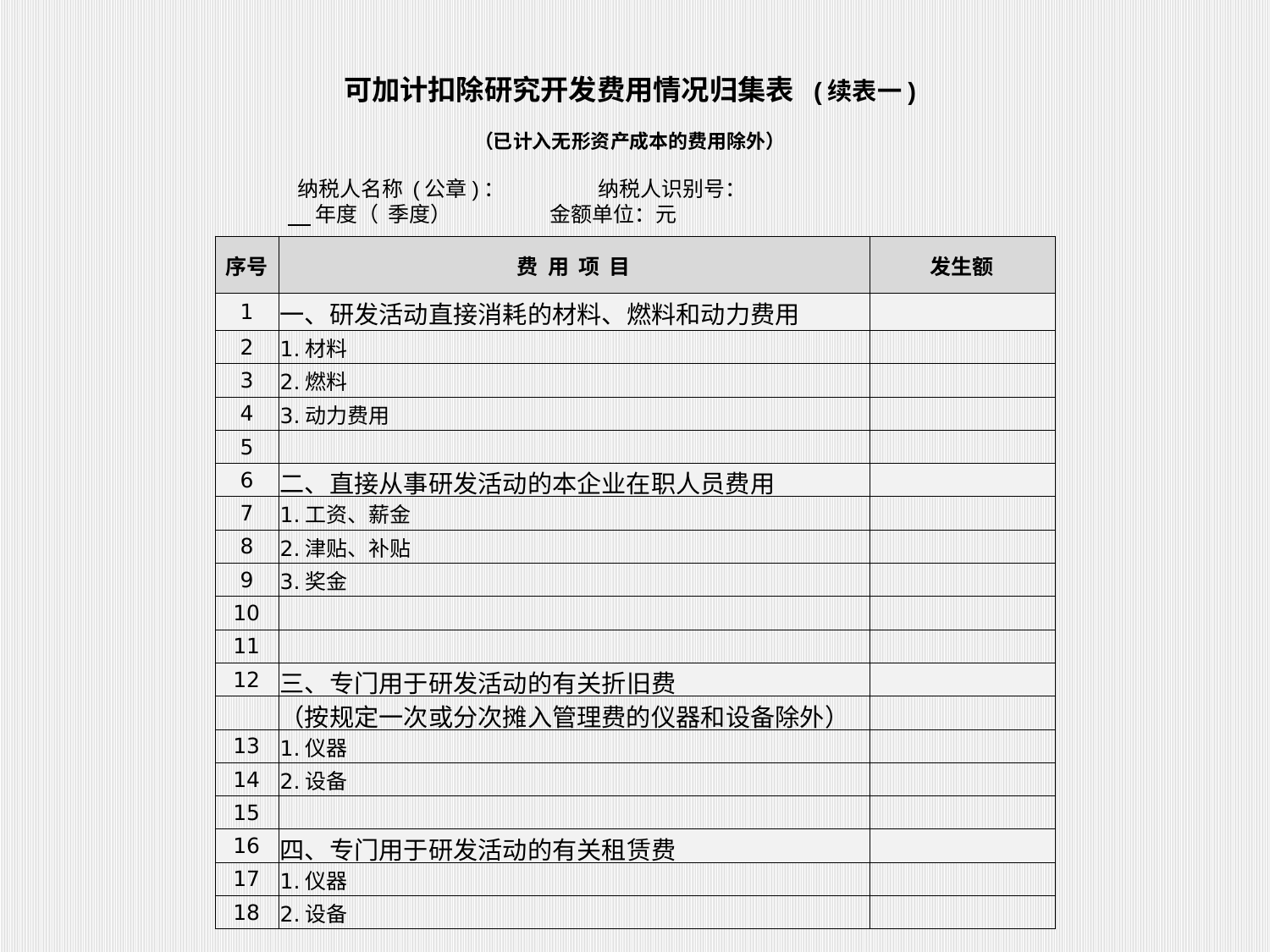

可加计扣除研究开发费用情况归集表  (续表一)

（已计入无形资产成本的费用除外）

 纳税人名称 (公章)：                    纳税人识别号：
     年度（  季度）                     金额单位：元
| 序号 | 费 用 项 目 | 发生额 |
| --- | --- | --- |
| 1 | 一、研发活动直接消耗的材料、燃料和动力费用 |  |
| 2 | 1.材料 |  |
| 3 | 2.燃料 |  |
| 4 | 3.动力费用 |  |
| 5 |  |  |
| 6 | 二、直接从事研发活动的本企业在职人员费用 |  |
| 7 | 1.工资、薪金 |  |
| 8 | 2.津贴、补贴 |  |
| 9 | 3.奖金 |  |
| 10 |  |  |
| 11 |  |  |
| 12 | 三、专门用于研发活动的有关折旧费 |  |
|  | （按规定一次或分次摊入管理费的仪器和设备除外） |  |
| 13 | 1.仪器 |  |
| 14 | 2.设备 |  |
| 15 |  |  |
| 16 | 四、专门用于研发活动的有关租赁费 |  |
| 17 | 1.仪器 |  |
| 18 | 2.设备 |  |